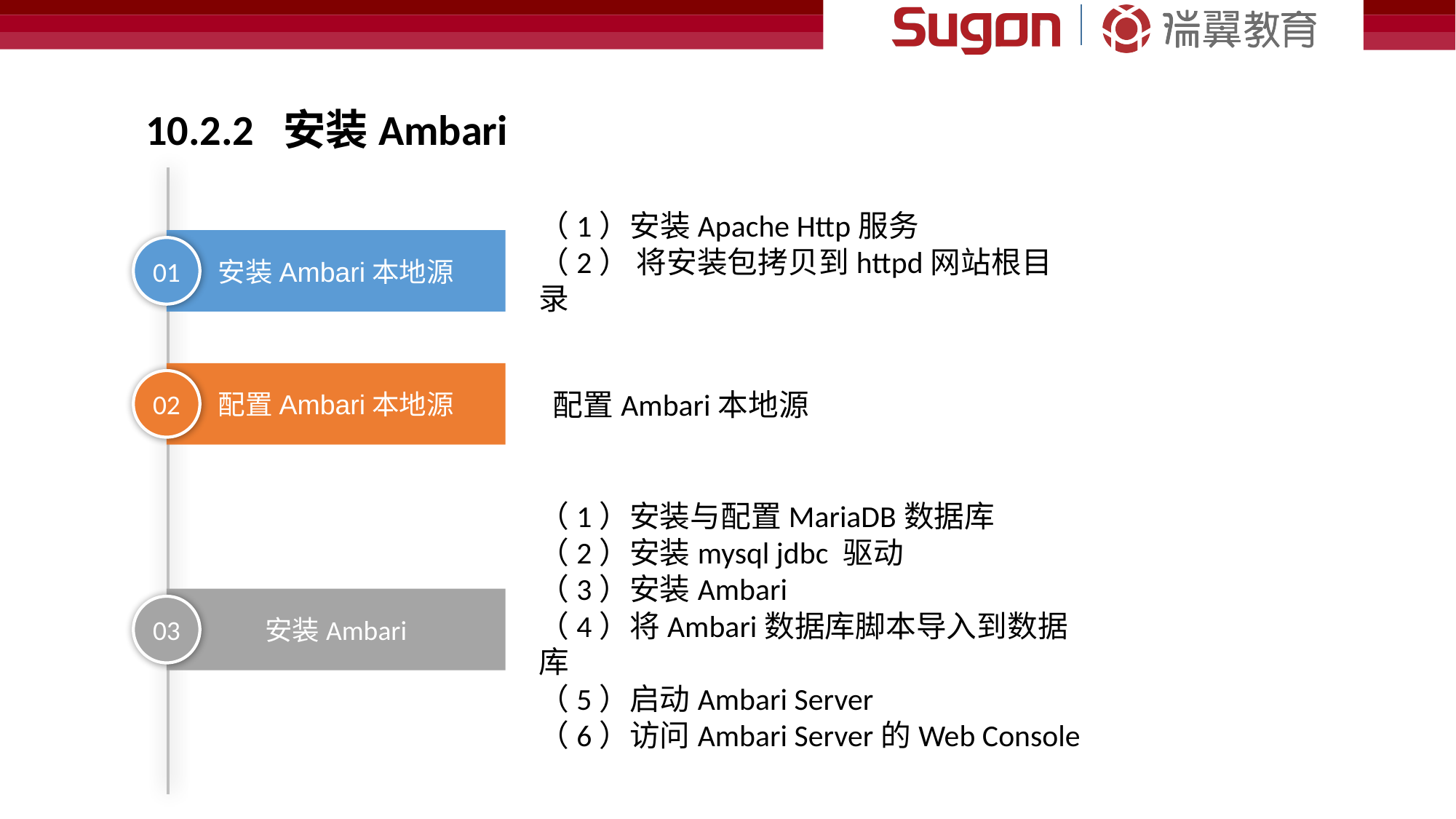

10.2.2  安装Ambari
（1）安装Apache Http服务
（2） 将安装包拷贝到httpd网站根目录
安装Ambari本地源
01
配置Ambari本地源
 配置Ambari本地源
02
（1）安装与配置MariaDB数据库
（2）安装mysql jdbc 驱动
（3）安装Ambari
（4）将Ambari数据库脚本导入到数据库
（5）启动Ambari Server
（6）访问Ambari Server的Web Console
安装Ambari
03